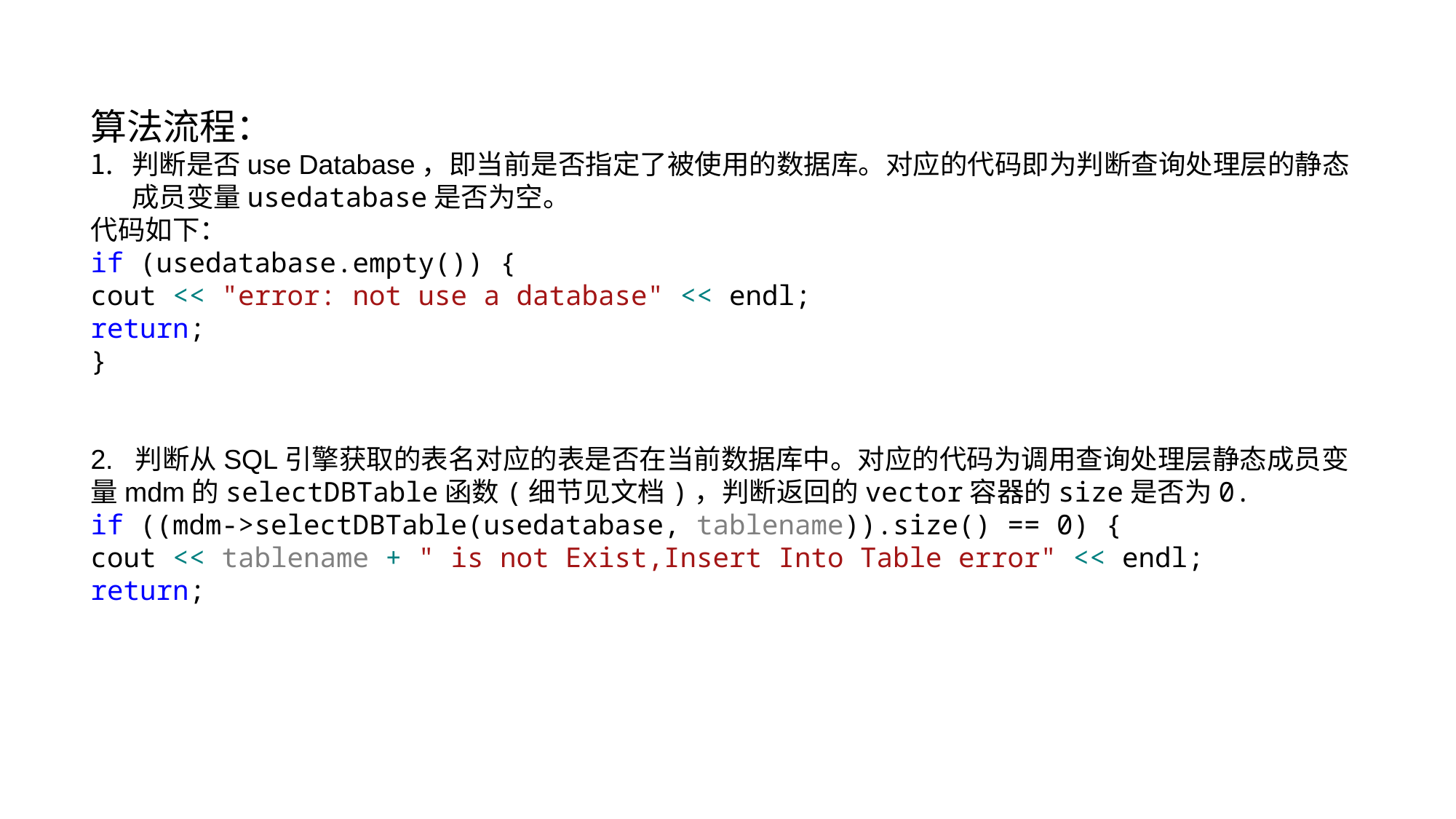

算法流程：
判断是否use Database，即当前是否指定了被使用的数据库。对应的代码即为判断查询处理层的静态成员变量usedatabase是否为空。
代码如下：
if (usedatabase.empty()) {
cout << "error: not use a database" << endl;
return;
}

2.  判断从SQL引擎获取的表名对应的表是否在当前数据库中。对应的代码为调用查询处理层静态成员变量mdm的selectDBTable函数(细节见文档)，判断返回的vector容器的size是否为0.
if ((mdm->selectDBTable(usedatabase, tablename)).size() == 0) {
cout << tablename + " is not Exist,Insert Into Table error" << endl;
return;